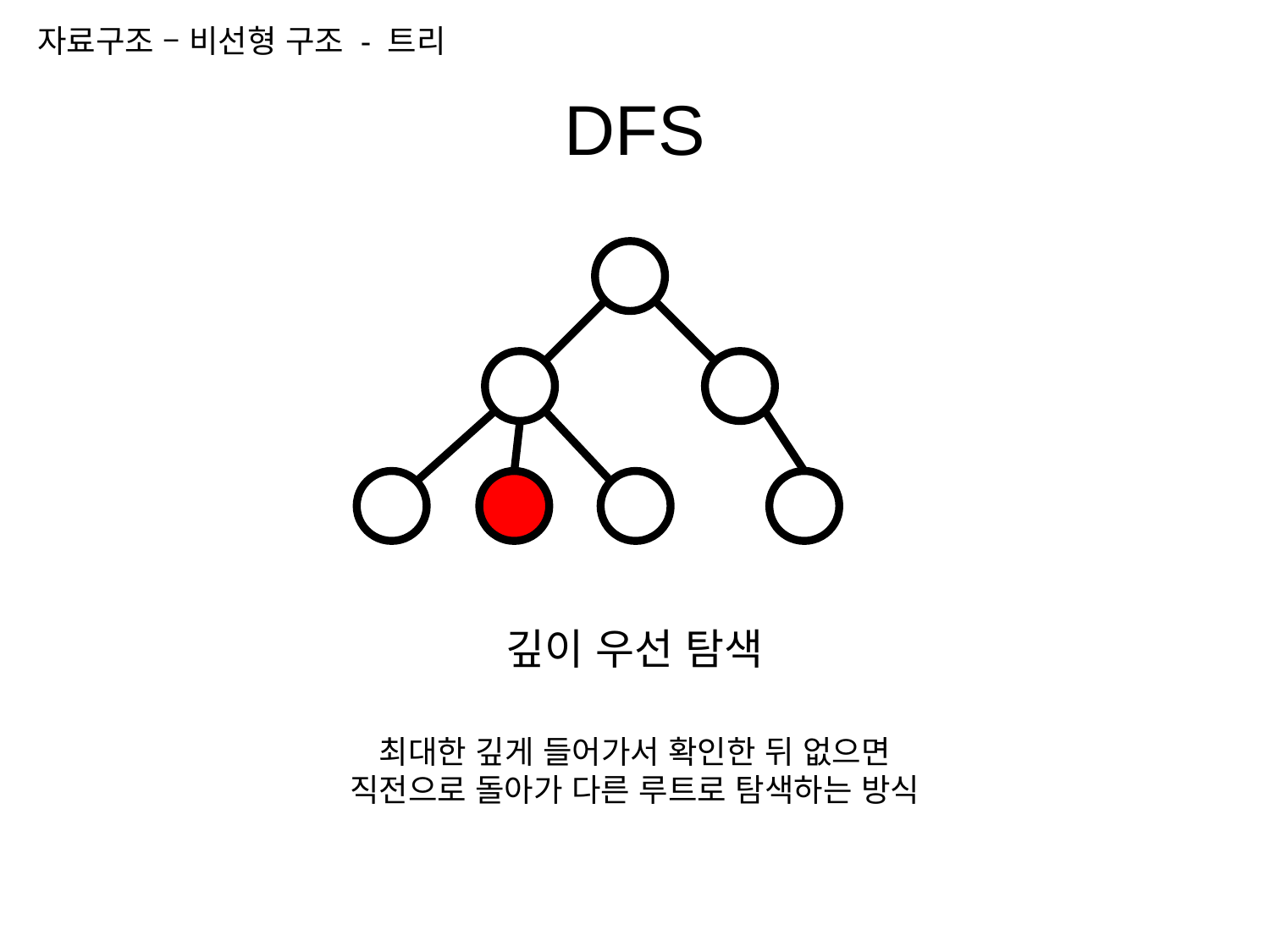

자료구조 – 비선형 구조 - 트리
# DFS

깊이 우선 탐색
최대한 깊게 들어가서 확인한 뒤 없으면
직전으로 돌아가 다른 루트로 탐색하는 방식